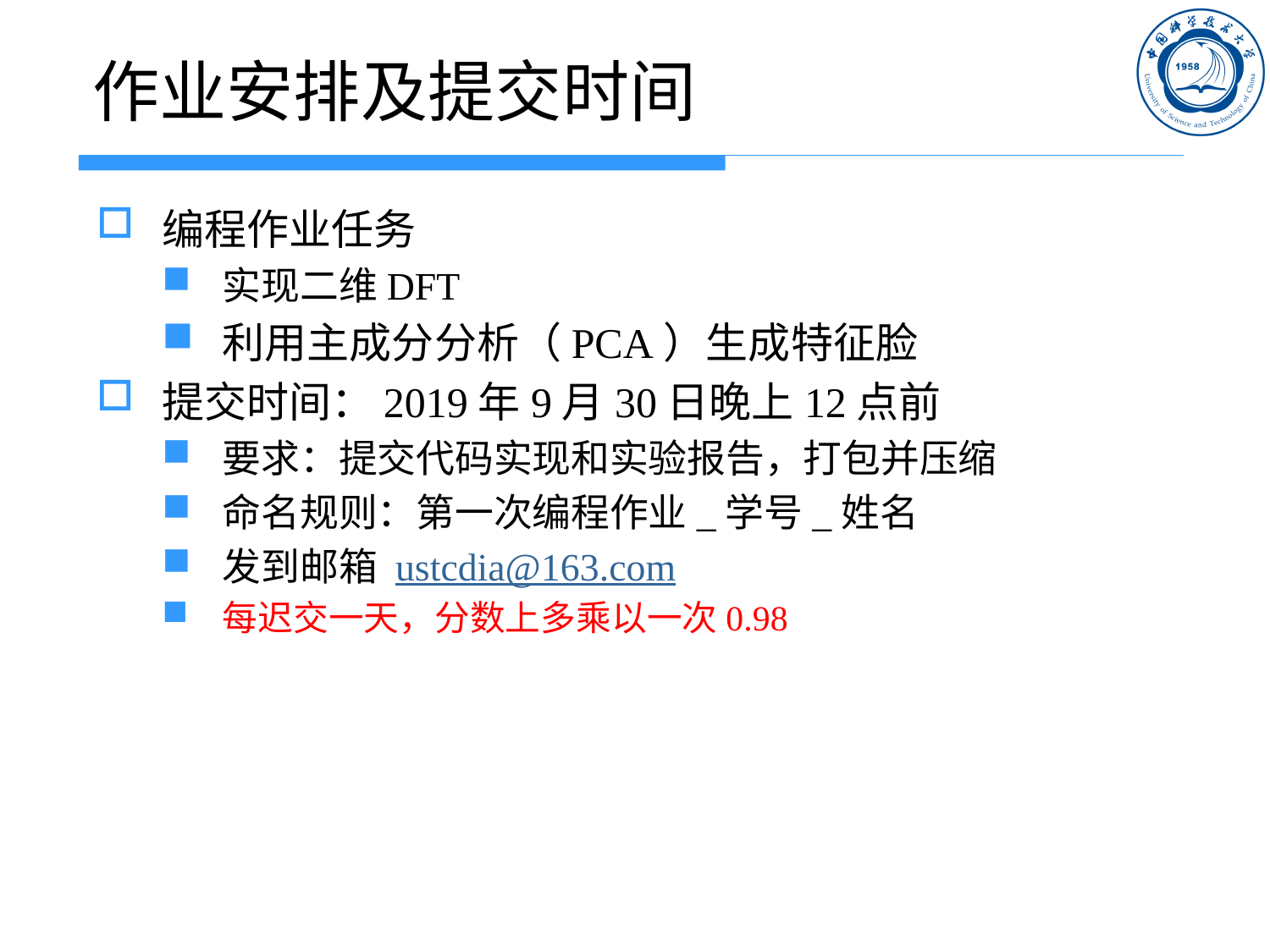

# 作业安排及提交时间
编程作业任务
实现二维DFT
利用主成分分析（PCA）生成特征脸
提交时间：2019年9月30日晚上12点前
要求：提交代码实现和实验报告，打包并压缩
命名规则：第一次编程作业_学号_姓名
发到邮箱 ustcdia@163.com
每迟交一天，分数上多乘以一次0.98